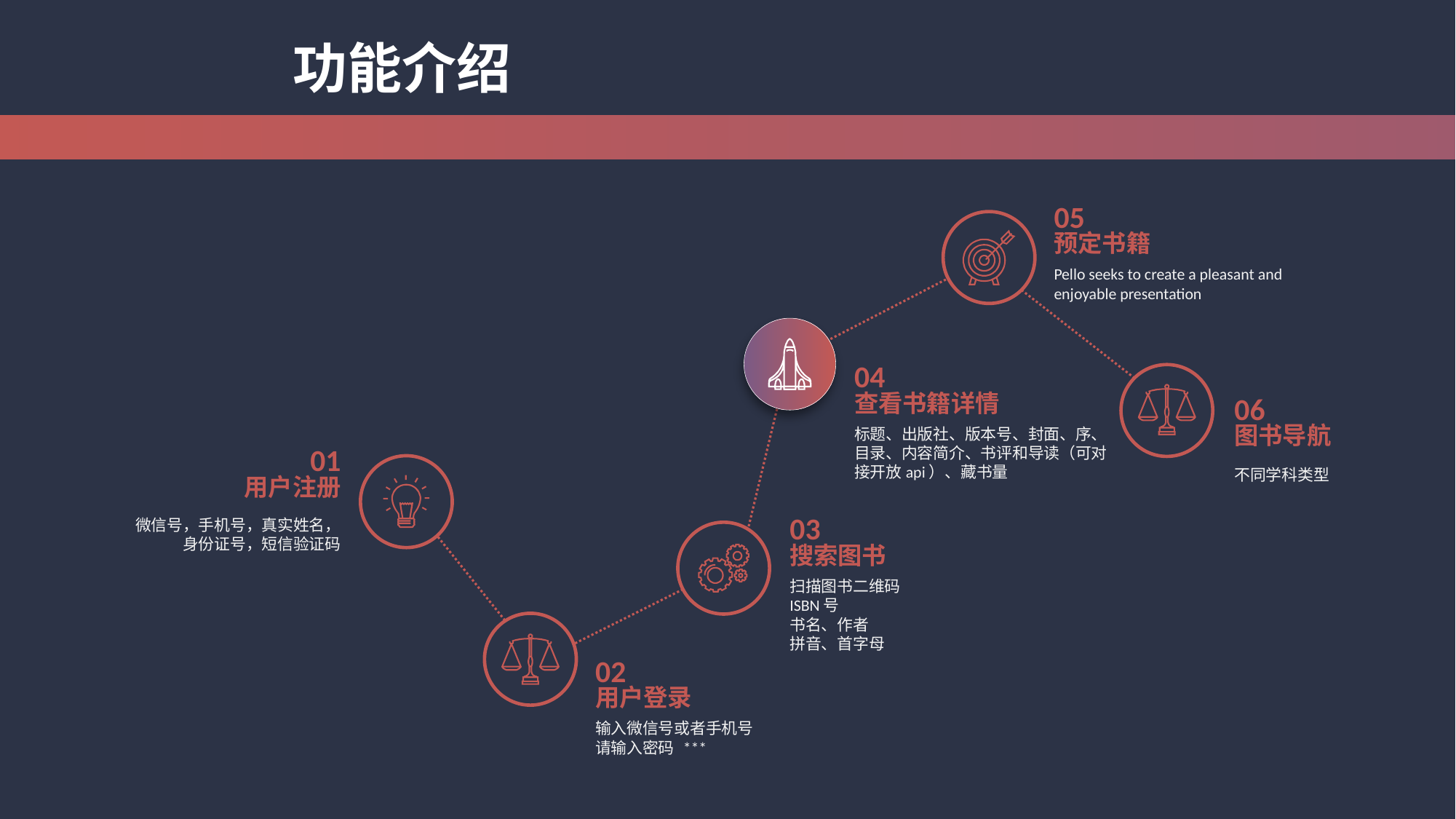

功能介绍

05
预定书籍
Pello seeks to create a pleasant and enjoyable presentation

04
查看书籍详情
标题、出版社、版本号、封面、序、目录、内容简介、书评和导读（可对接开放api）、藏书量
不同学科类型

06
图书导航
01
用户注册
微信号，手机号，真实姓名，身份证号，短信验证码

03
搜索图书

扫描图书二维码
ISBN号
书名、作者
拼音、首字母
02
用户登录
输入微信号或者手机号
请输入密码 ***